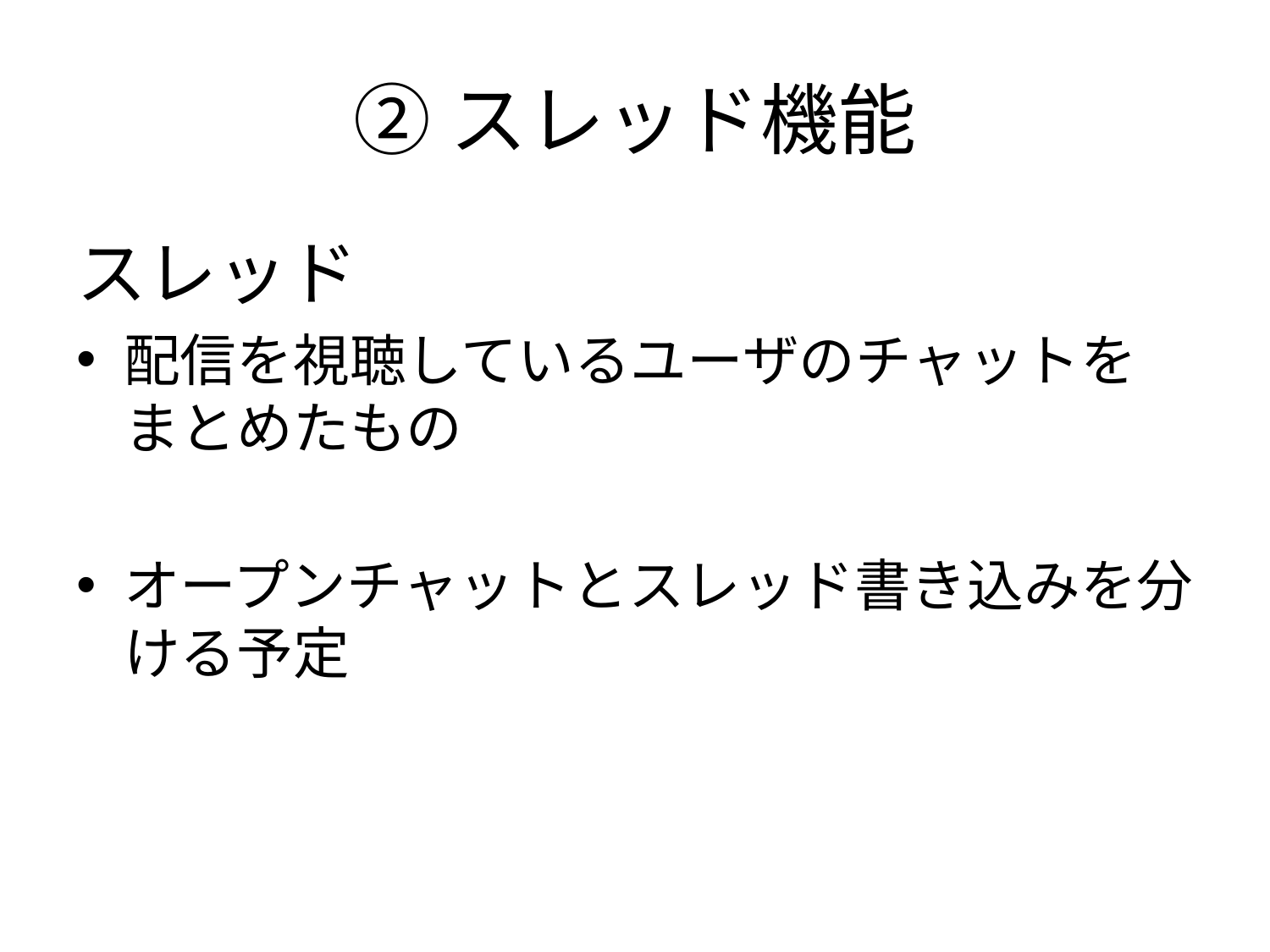

# ②スレッド機能
スレッド
配信を視聴しているユーザのチャットをまとめたもの

オープンチャットとスレッド書き込みを分ける予定